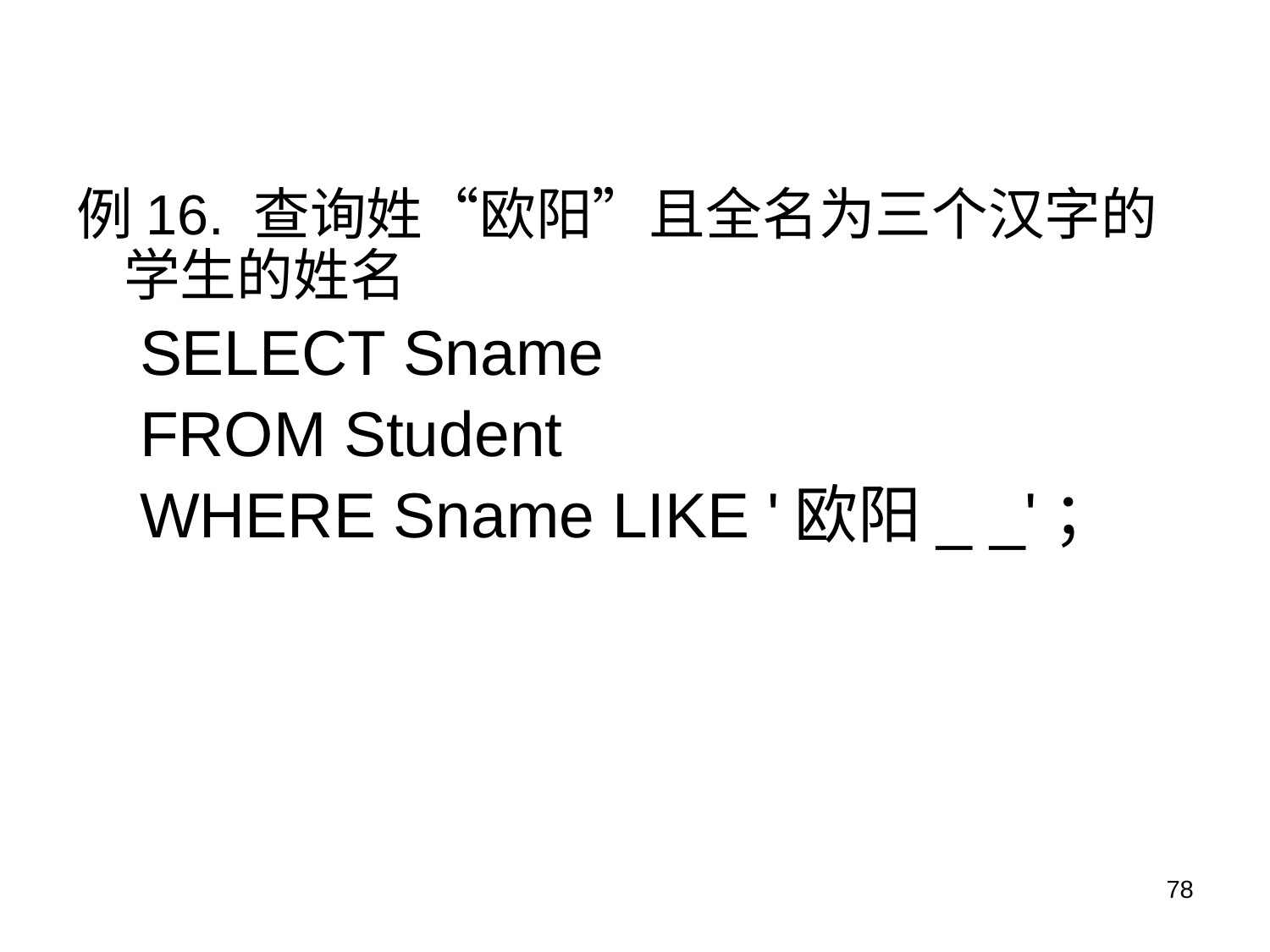

例16. 查询姓“欧阳”且全名为三个汉字的学生的姓名
SELECT Sname
FROM Student
WHERE Sname LIKE '欧阳_ _'；

78